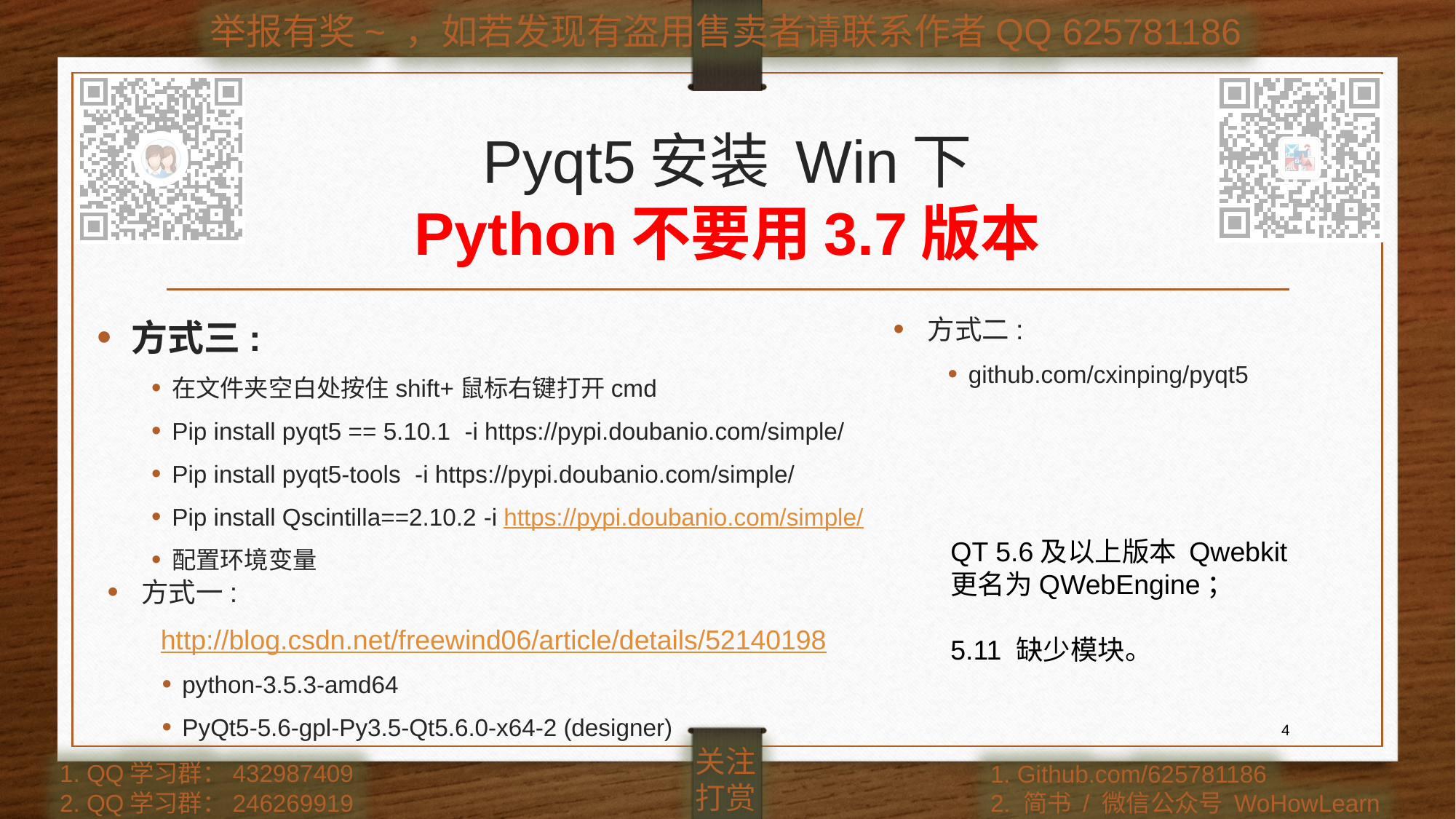

# Pyqt5安装 Win下 Python不要用3.7版本
方式二:
github.com/cxinping/pyqt5
方式三:
在文件夹空白处按住shift+鼠标右键打开cmd
Pip install pyqt5 == 5.10.1  -i https://pypi.doubanio.com/simple/
Pip install pyqt5-tools  -i https://pypi.doubanio.com/simple/
Pip install Qscintilla==2.10.2 -i https://pypi.doubanio.com/simple/
配置环境变量
QT 5.6及以上版本 Qwebkit
更名为QWebEngine；

5.11 缺少模块。
方式一:
       http://blog.csdn.net/freewind06/article/details/52140198
python-3.5.3-amd64
PyQt5-5.6-gpl-Py3.5-Qt5.6.0-x64-2 (designer)

4